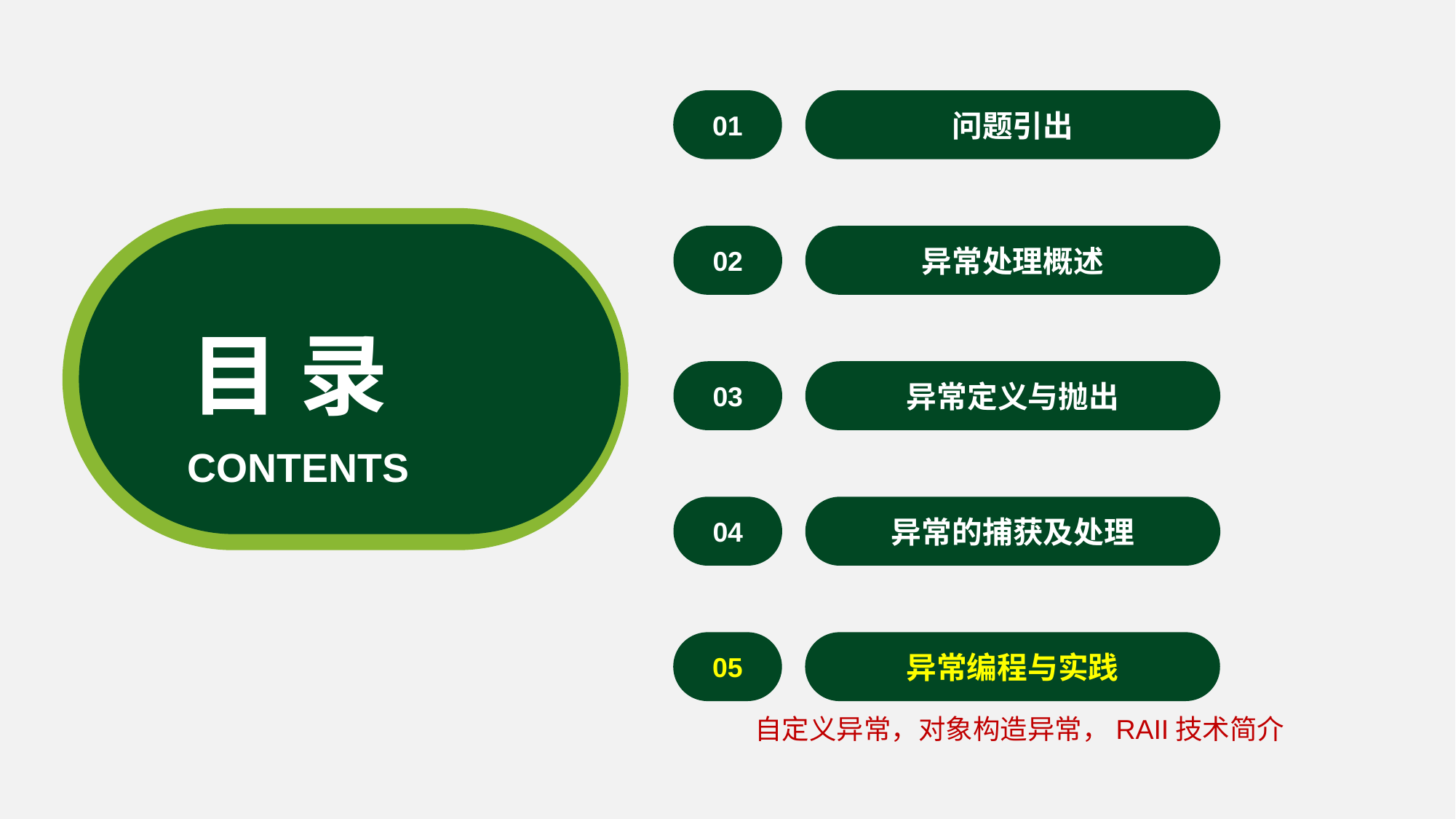

01
问题引出

02
异常处理概述
目 录
03
异常定义与抛出
CONTENTS
04
异常的捕获及处理
05
异常编程与实践
自定义异常，对象构造异常，RAII技术简介